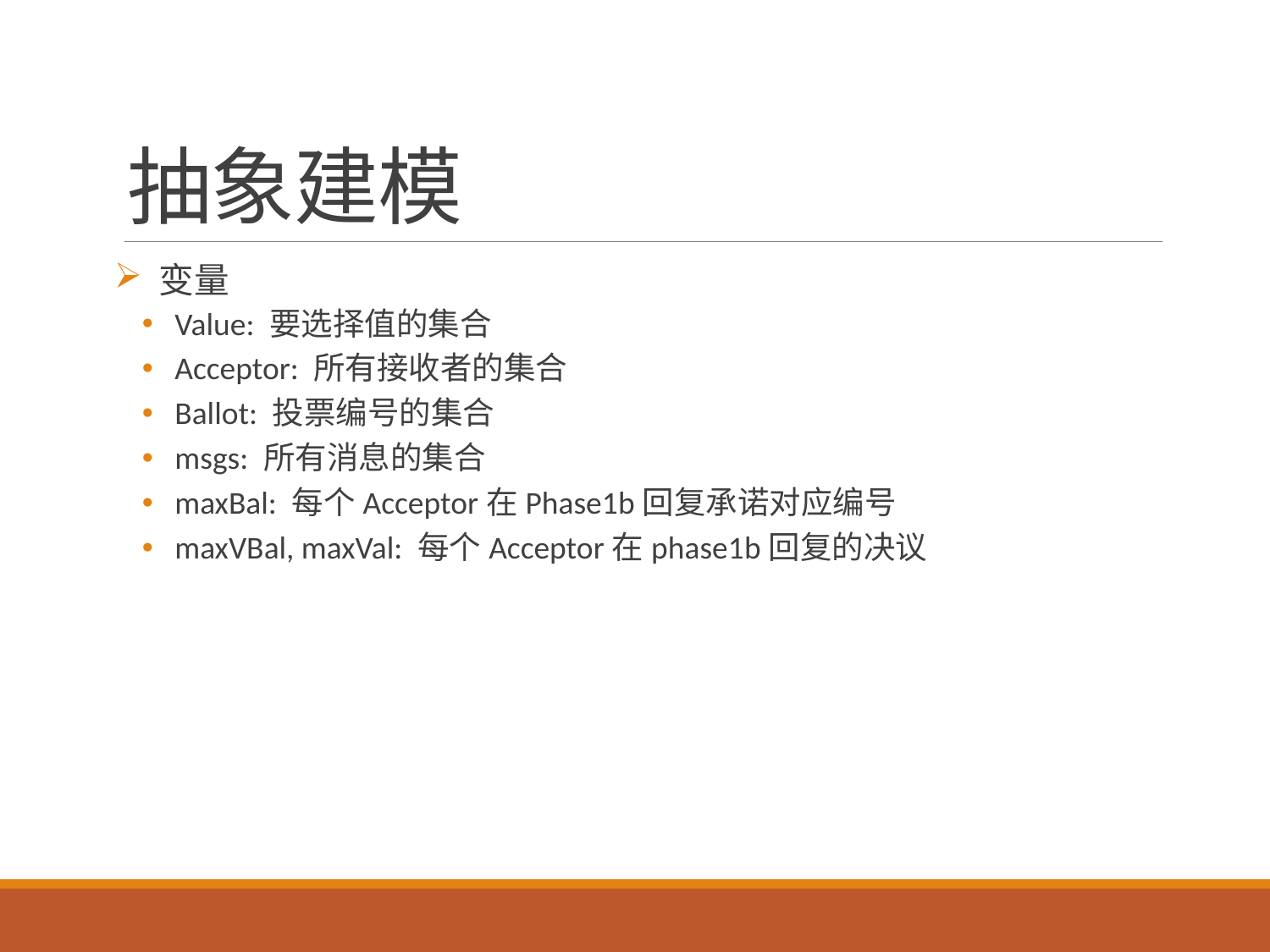

# 抽象建模
 变量
 Value: 要选择值的集合
 Acceptor: 所有接收者的集合
 Ballot: 投票编号的集合
 msgs: 所有消息的集合
 maxBal: 每个Acceptor在Phase1b回复承诺对应编号
 maxVBal, maxVal: 每个Acceptor在phase1b回复的决议